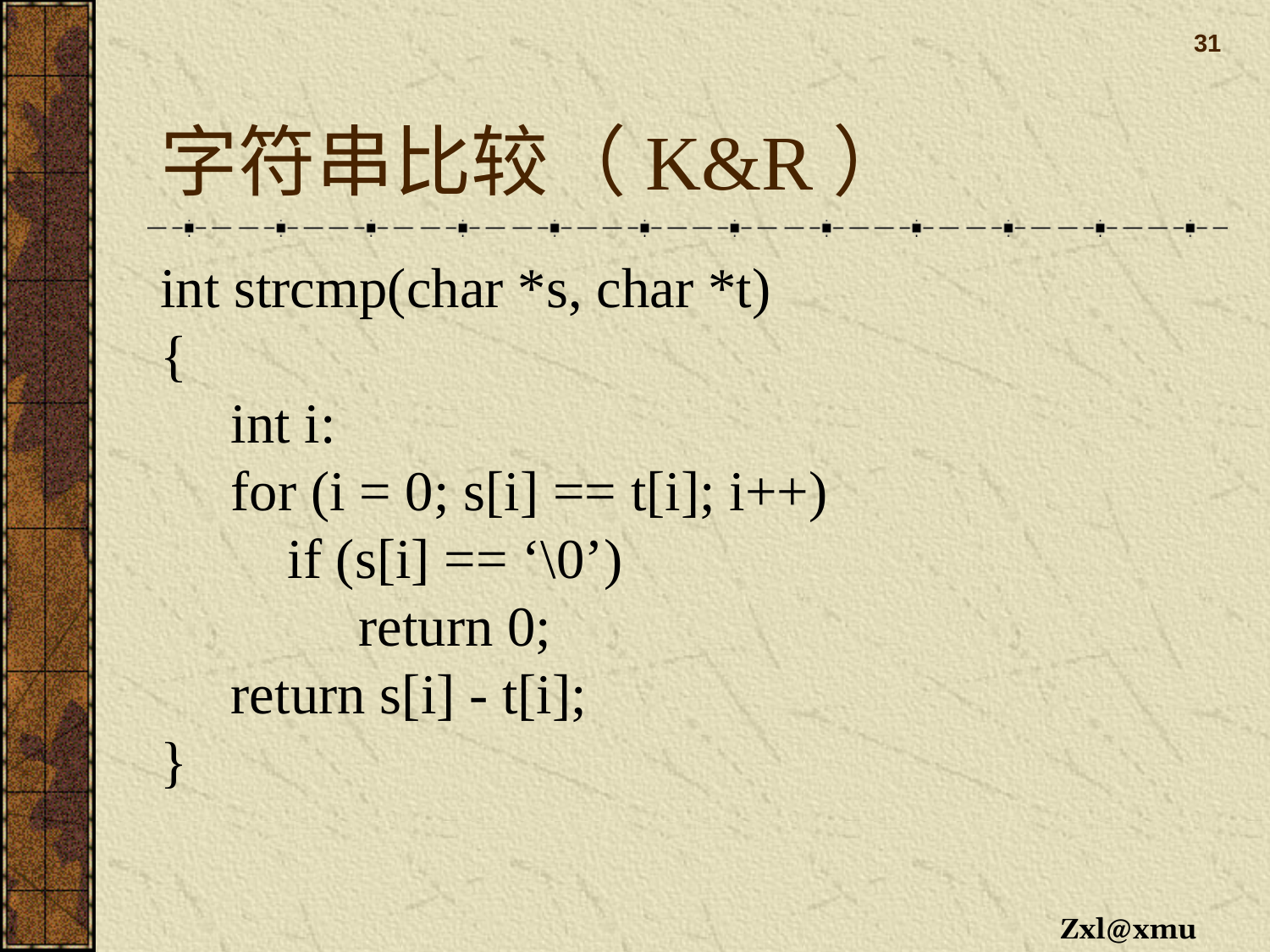

31
# 字符串比较（K&R）
int strcmp(char *s, char *t)
{
     int i:
     for (i = 0; s[i] == t[i]; i++)
         if (s[i] == ‘\0’)
              return 0;
     return s[i] - t[i];
}